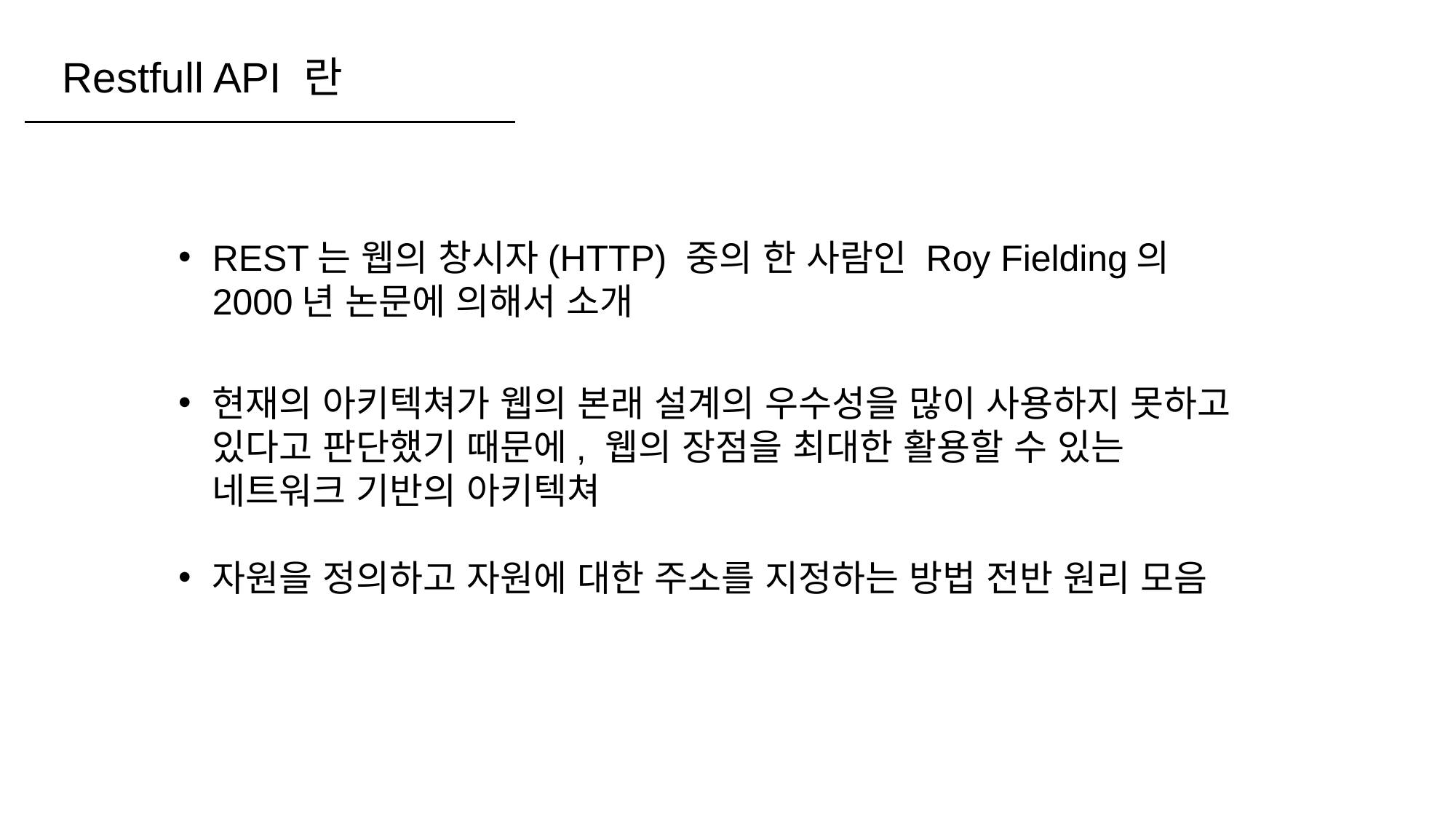

Restfull API 란
REST는 웹의 창시자(HTTP) 중의 한 사람인 Roy Fielding의 2000년 논문에 의해서 소개

현재의 아키텍쳐가 웹의 본래 설계의 우수성을 많이 사용하지 못하고 있다고 판단했기 때문에, 웹의 장점을 최대한 활용할 수 있는 네트워크 기반의 아키텍쳐

자원을 정의하고 자원에 대한 주소를 지정하는 방법 전반 원리 모음